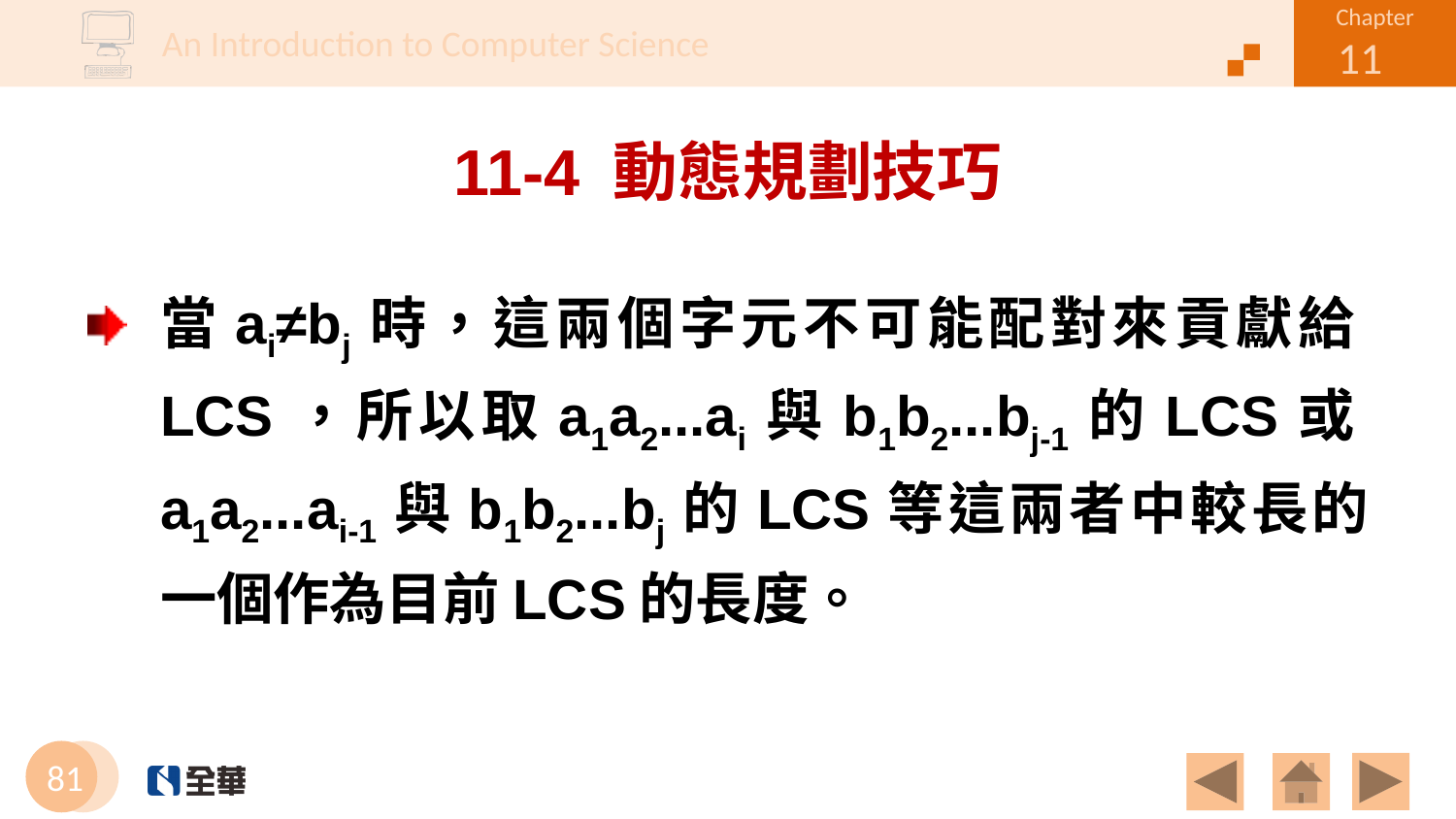

# 11-4 動態規劃技巧
當ai≠bj時，這兩個字元不可能配對來貢獻給LCS，所以取a1a2...ai與b1b2...bj-1的LCS或a1a2...ai-1與b1b2...bj的LCS等這兩者中較長的一個作為目前LCS的長度。